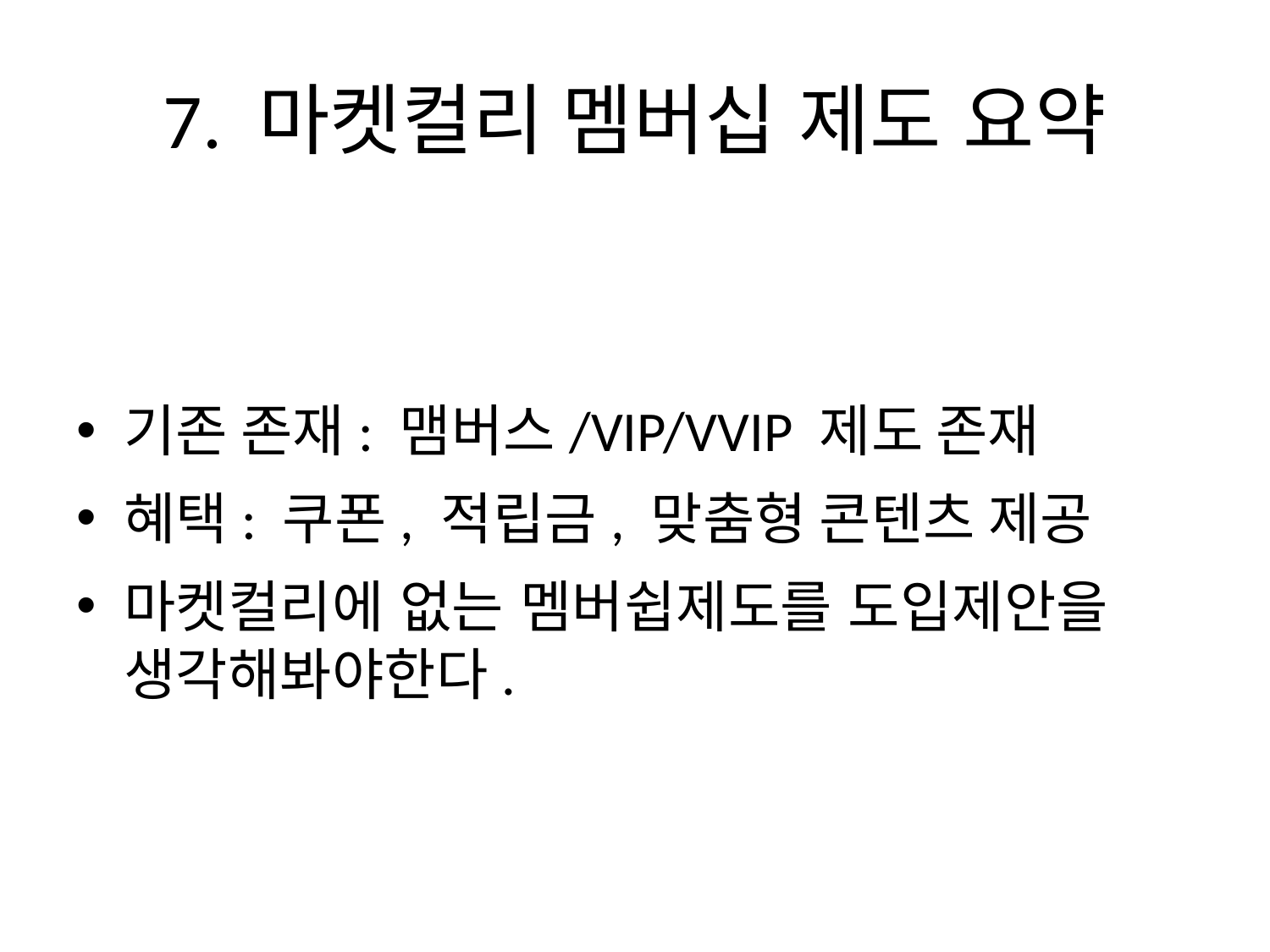

# 7. 마켓컬리 멤버십 제도 요약

기존 존재: 맴버스/VIP/VVIP 제도 존재
혜택: 쿠폰, 적립금, 맞춤형 콘텐츠 제공
마켓컬리에 없는 멤버쉽제도를 도입제안을 생각해봐야한다.